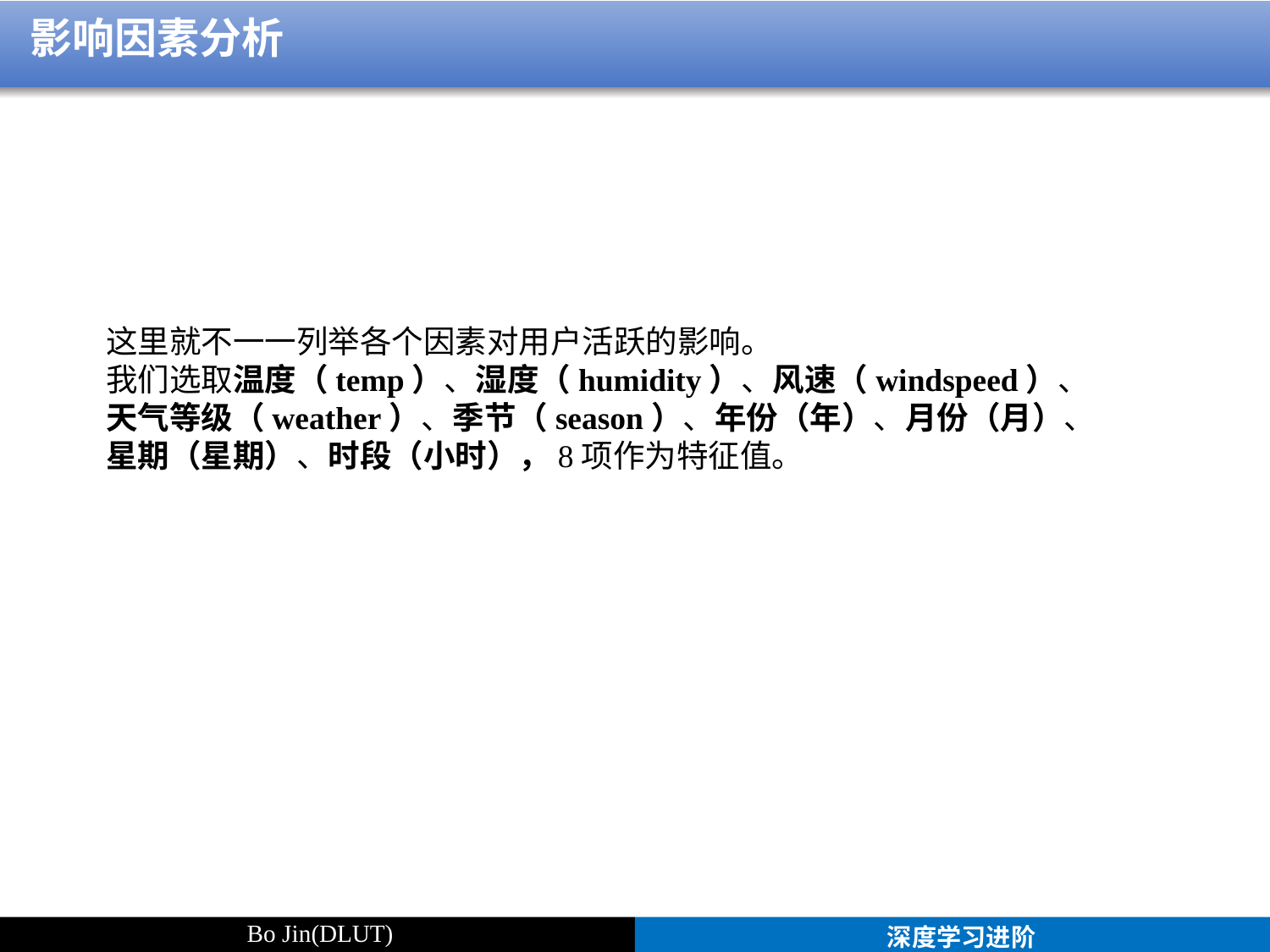

影响因素分析

这里就不一一列举各个因素对用户活跃的影响。
我们选取温度（temp）、湿度（humidity）、风速（windspeed）、天气等级（weather）、季节（season）、年份（年）、月份（月）、 星期（星期）、时段（小时），8项作为特征值。
Bo Jin(DLUT)
深度学习进阶